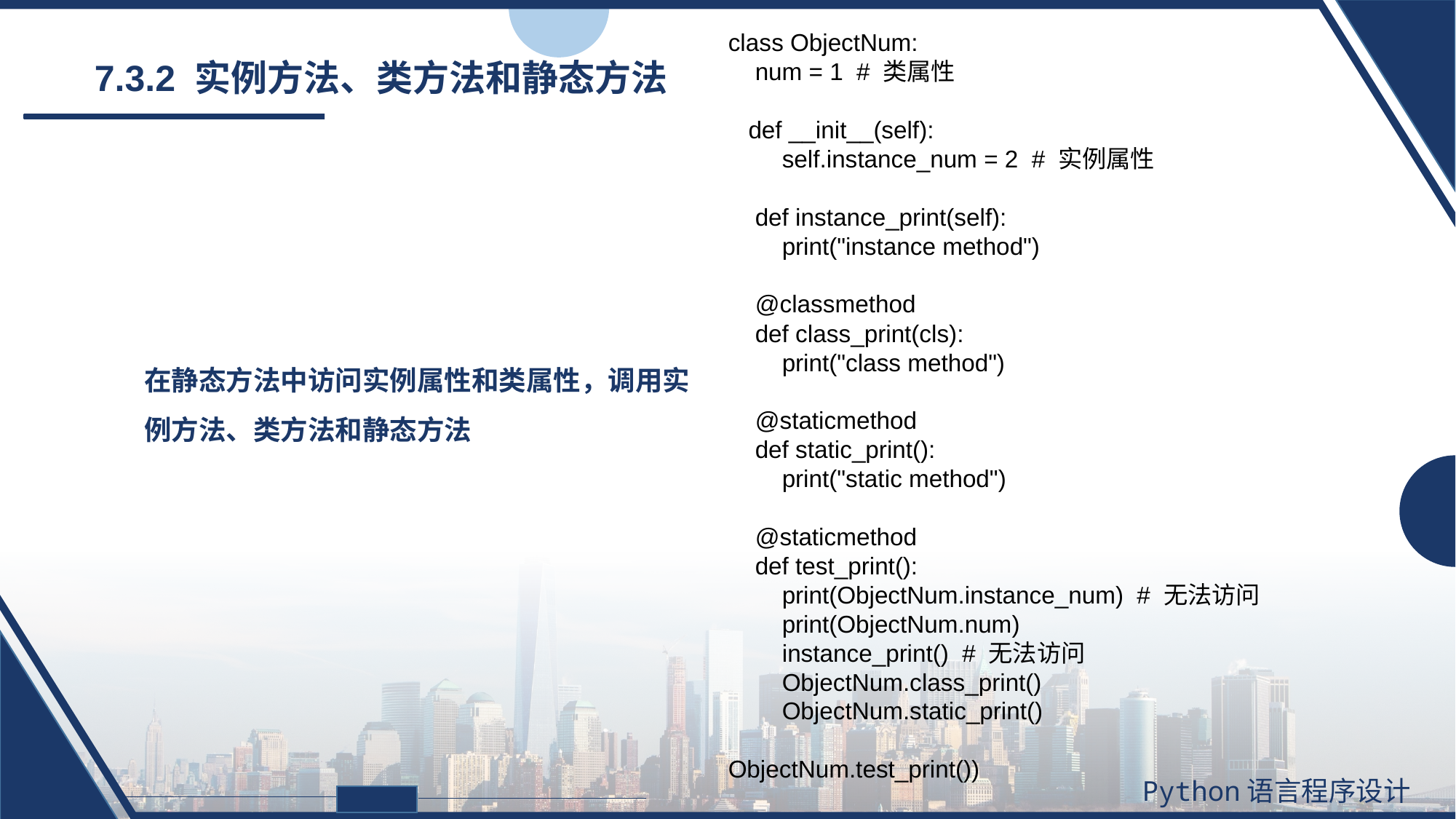

class ObjectNum:
    num = 1  # 类属性

   def __init__(self):
        self.instance_num = 2  # 实例属性

    def instance_print(self):
        print("instance method")

    @classmethod
    def class_print(cls):
        print("class method")

    @staticmethod
    def static_print():
        print("static method")

    @staticmethod
    def test_print():
        print(ObjectNum.instance_num)  # 无法访问
        print(ObjectNum.num)
        instance_print()  # 无法访问
        ObjectNum.class_print()
        ObjectNum.static_print()

ObjectNum.test_print())
# 7.3.2 实例方法、类方法和静态方法
在静态方法中访问实例属性和类属性，调用实例方法、类方法和静态方法